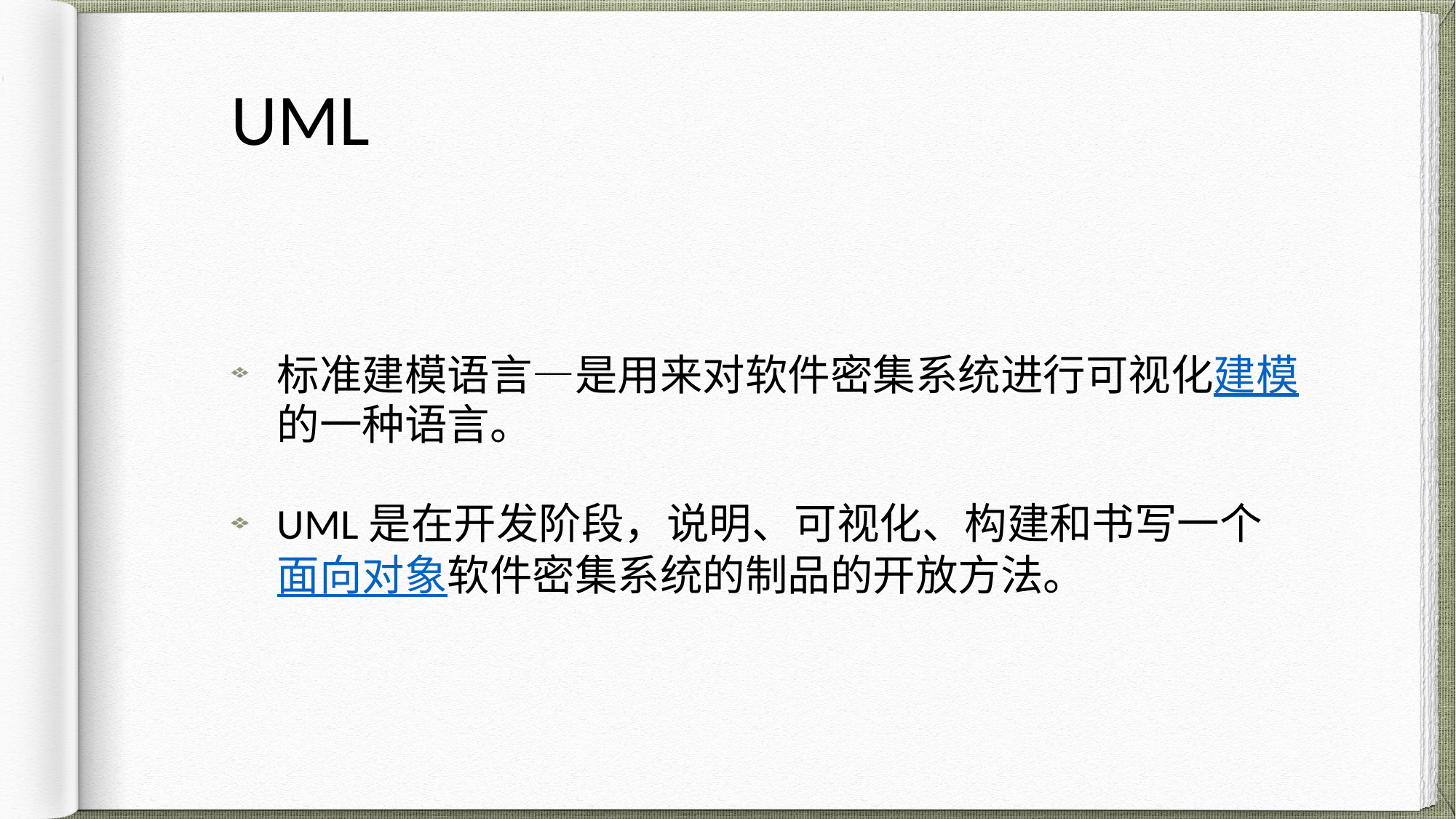

# UML
标准建模语言—是用来对软件密集系统进行可视化建模的一种语言。
UML是在开发阶段，说明、可视化、构建和书写一个面向对象软件密集系统的制品的开放方法。